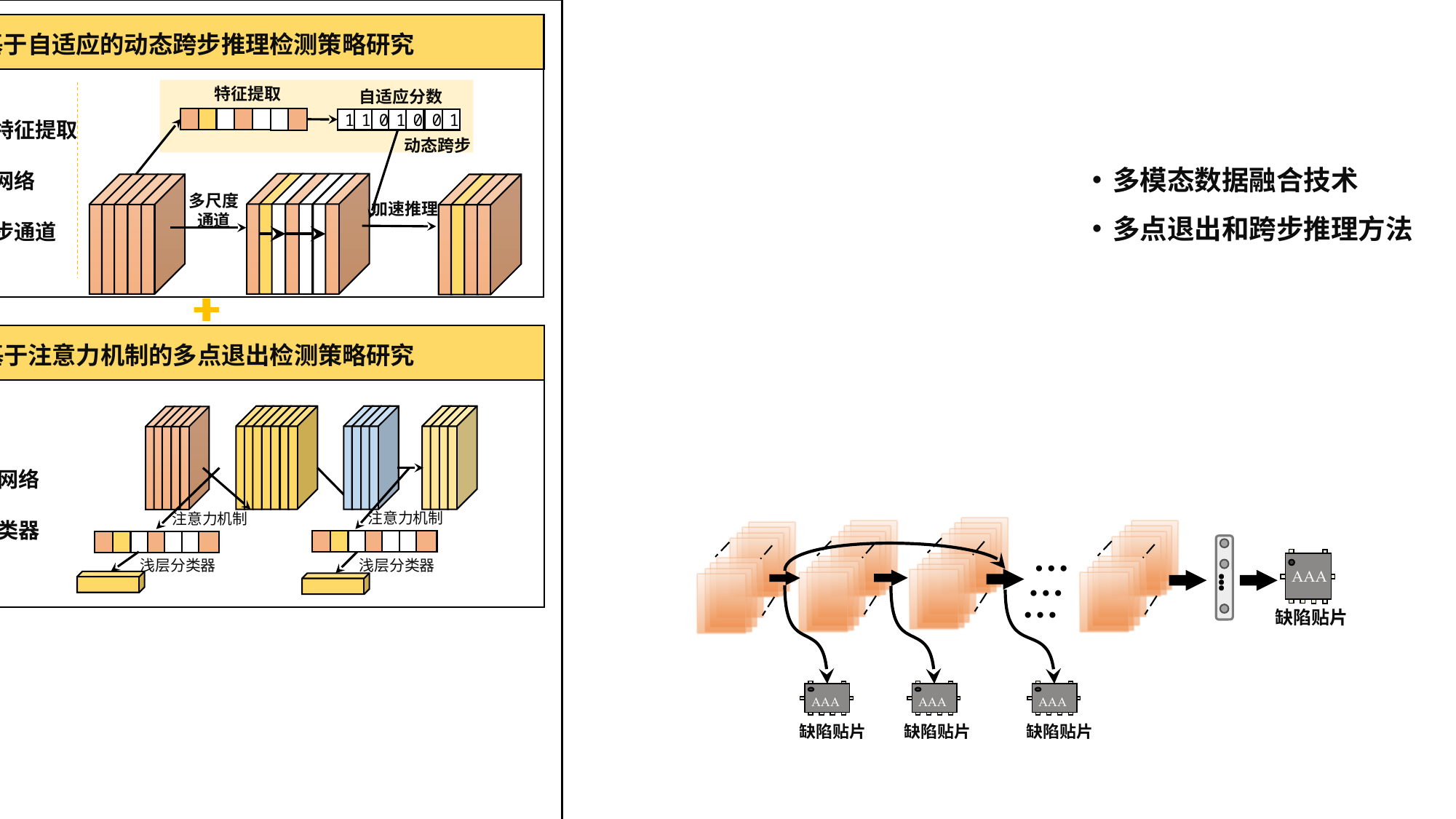

基于自适应的动态跨步推理检测策略研究

特征提取
自适应分数

1
1
0
1
0
0
1

卷积核效率特征提取

自适应辅助网络

动态判断跨步通道
动态跨步
多模态数据融合技术
多点退出和跨步推理方法

加速推理
多尺度
通道

基于注意力机制的多点退出检测策略研究

特征提取

注意力辅助网络

多点浅层分类器
注意力机制
注意力机制

…

…

AAA

…

…
缺陷贴片

AAA

AAA

AAA

缺陷贴片
缺陷贴片
缺陷贴片

浅层分类器
浅层分类器